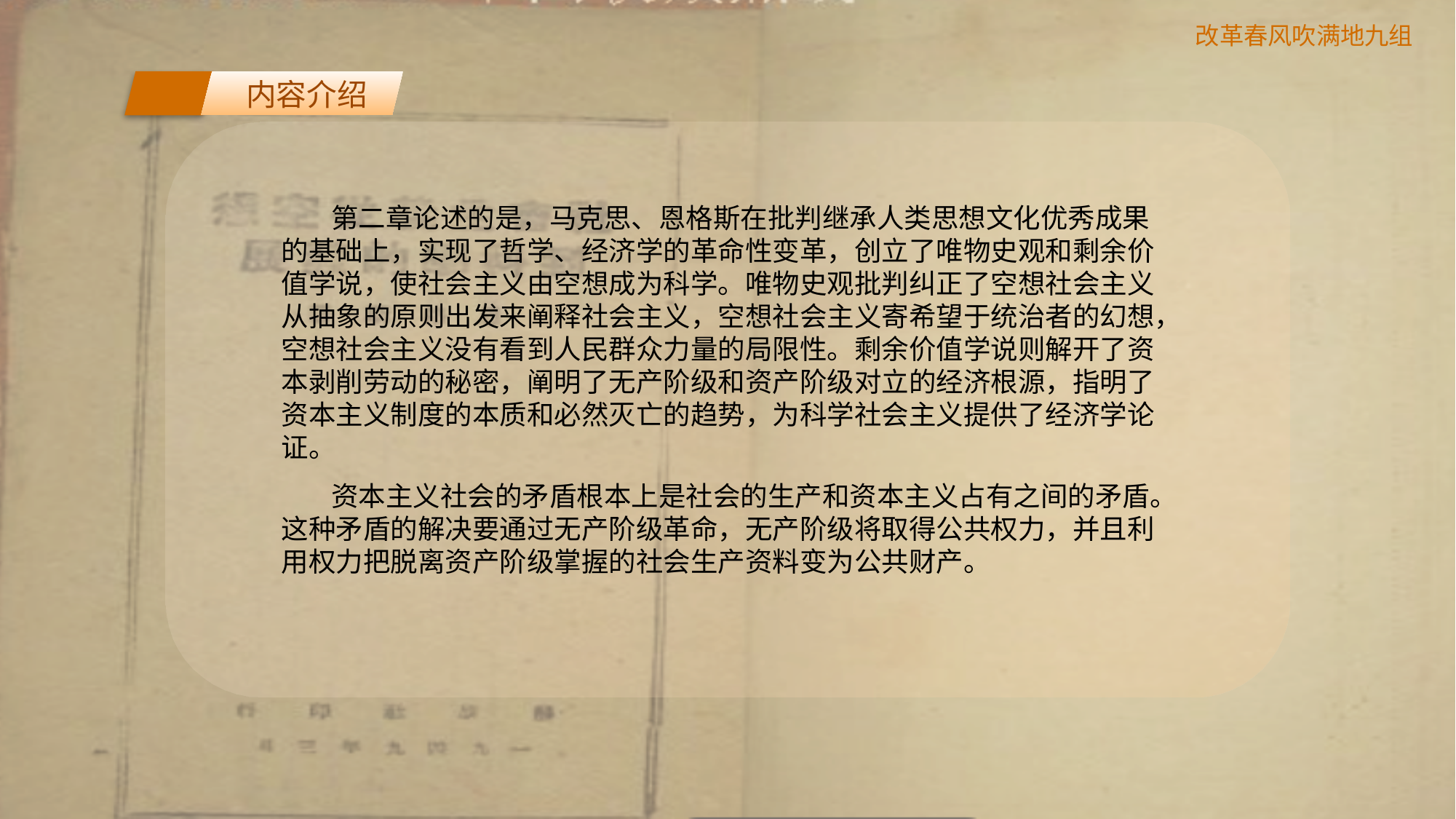

内容介绍

       第二章论述的是，马克思、恩格斯在批判继承人类思想文化优秀成果的基础上，实现了哲学、经济学的革命性变革，创立了唯物史观和剩余价值学说，使社会主义由空想成为科学。唯物史观批判纠正了空想社会主义从抽象的原则出发来阐释社会主义，空想社会主义寄希望于统治者的幻想，空想社会主义没有看到人民群众力量的局限性。剩余价值学说则解开了资本剥削劳动的秘密，阐明了无产阶级和资产阶级对立的经济根源，指明了资本主义制度的本质和必然灭亡的趋势，为科学社会主义提供了经济学论证。
       资本主义社会的矛盾根本上是社会的生产和资本主义占有之间的矛盾。这种矛盾的解决要通过无产阶级革命，无产阶级将取得公共权力，并且利用权力把脱离资产阶级掌握的社会生产资料变为公共财产。